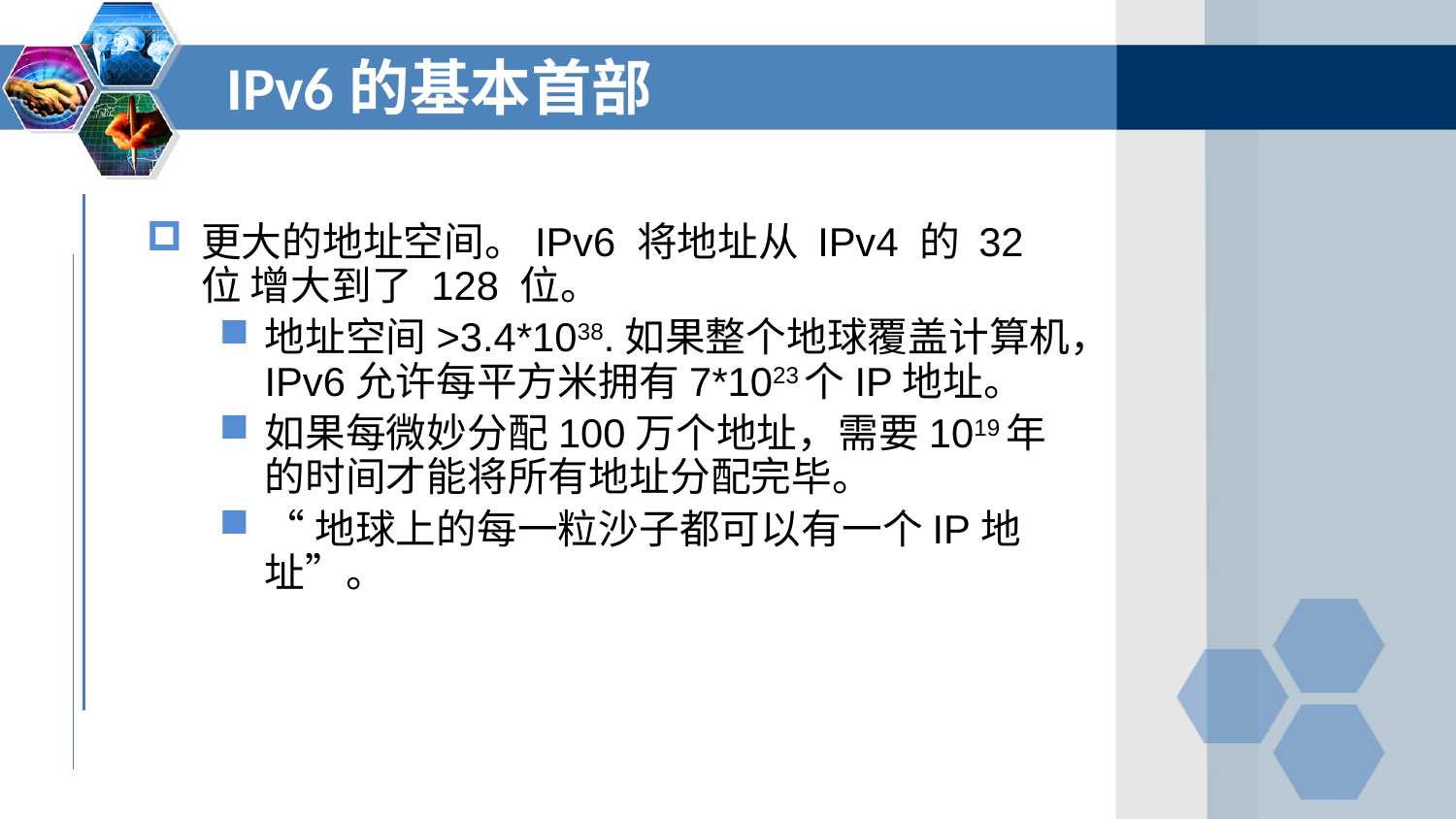

IPv6的基本首部
更大的地址空间。IPv6 将地址从 IPv4 的 32 位 增大到了 128 位。
地址空间>3.4*1038.如果整个地球覆盖计算机，IPv6允许每平方米拥有7*1023个IP地址。
如果每微妙分配100万个地址，需要1019年的时间才能将所有地址分配完毕。
“地球上的每一粒沙子都可以有一个IP地址”。